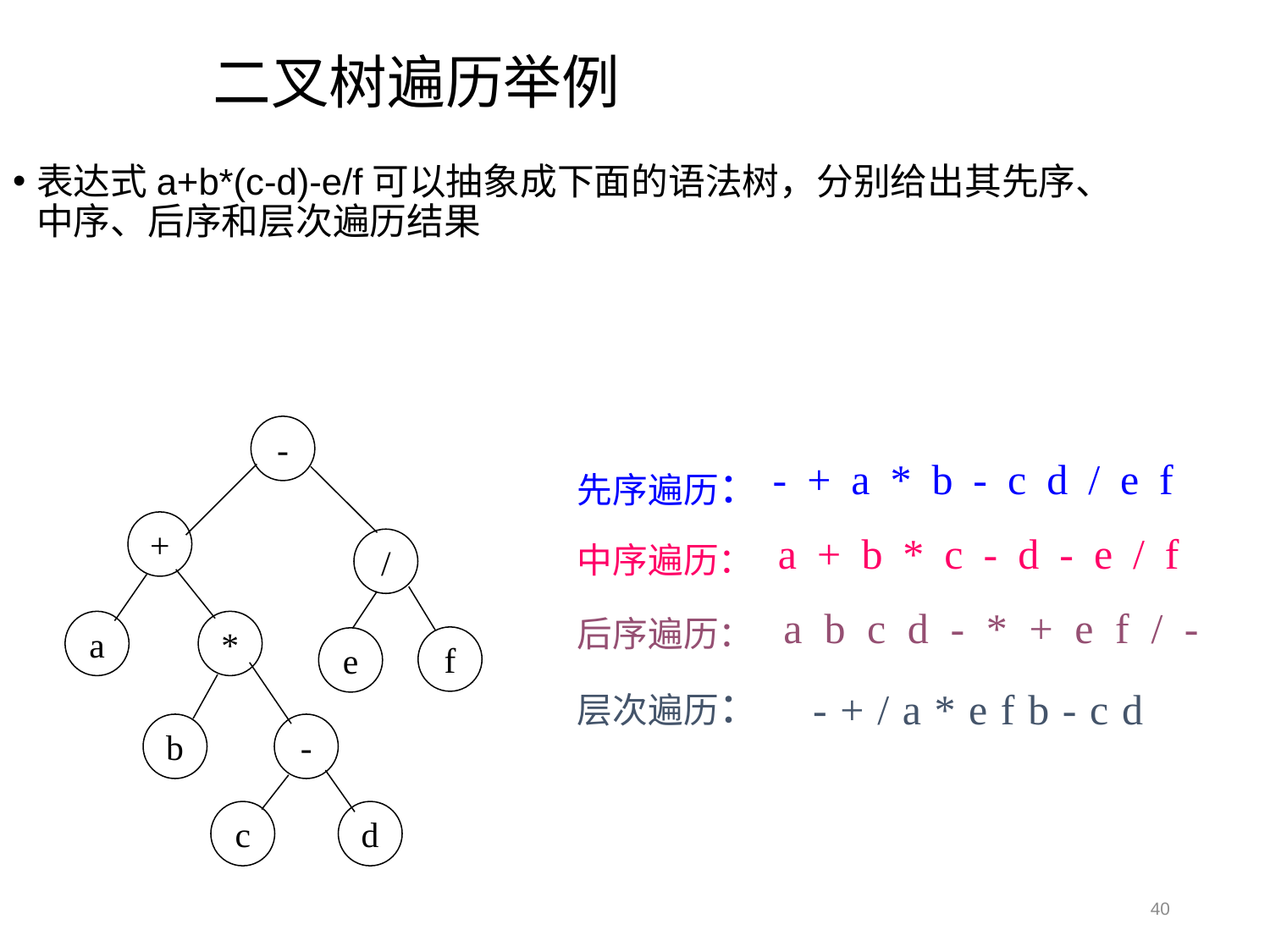

二叉树遍历举例
表达式a+b*(c-d)-e/f可以抽象成下面的语法树，分别给出其先序、中序、后序和层次遍历结果

-

+
/

a
*
f
e

b
-

c
d
-
+
a
*
b
-
c
d
/
e
f
先序遍历：
a
+
b
*
c
-
d
-
e
/
f
中序遍历：
a
b
c
d
-
*
+
e
f
/
-
后序遍历：
层次遍历：
-
+
/
a
*
e
f
b
-
c
d
40